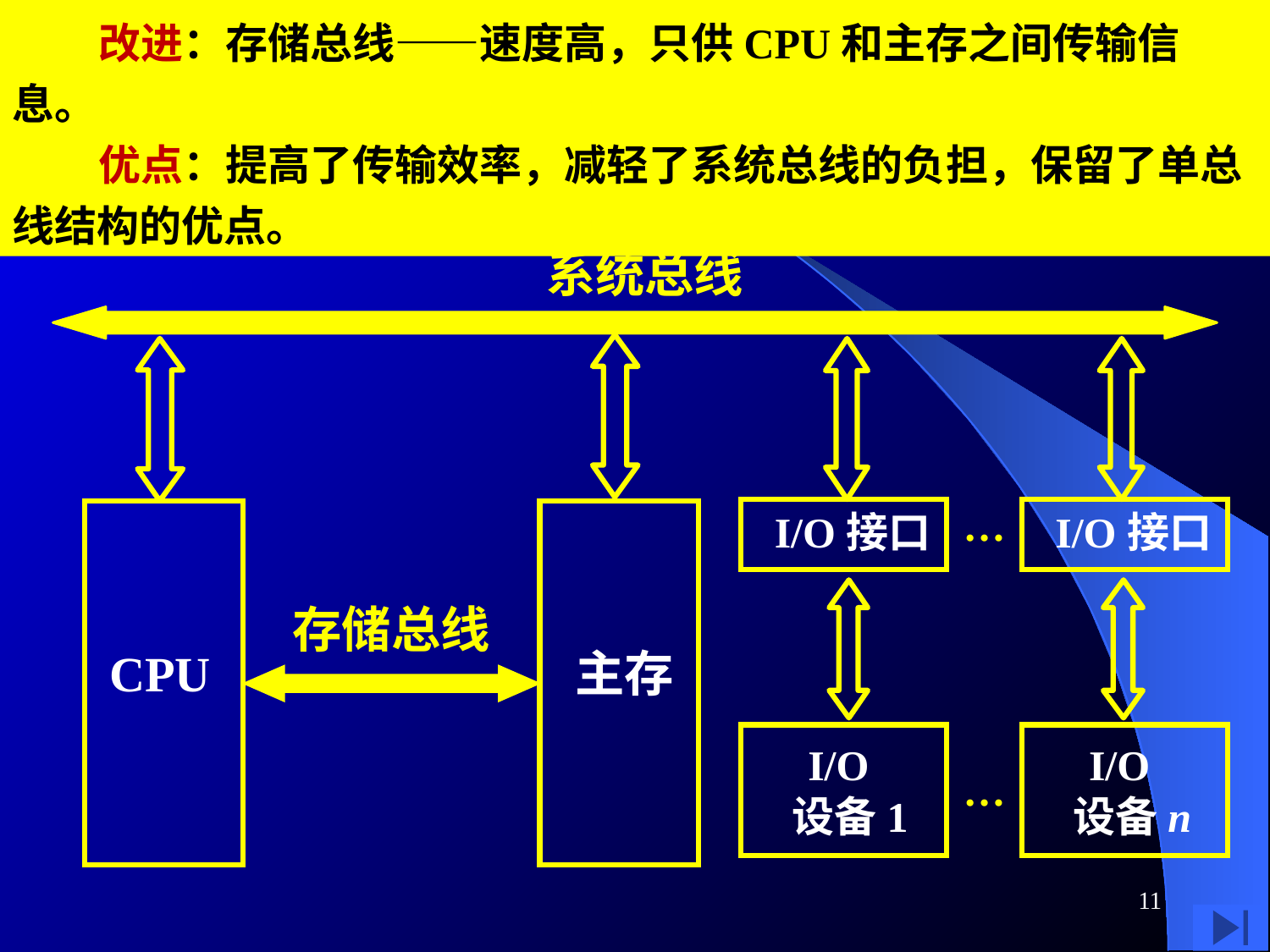

改进：存储总线——速度高，只供CPU和主存之间传输信息。
        优点：提高了传输效率，减轻了系统总线的负担，保留了单总线结构的优点。
3.1
3. 以存储器为中心的双总线结构框图
系统总线

 CPU

  I/O接口
…
  I/O接口

       I/O
   设备1
       I/O
   设备n
…

 主存
存储总线

11